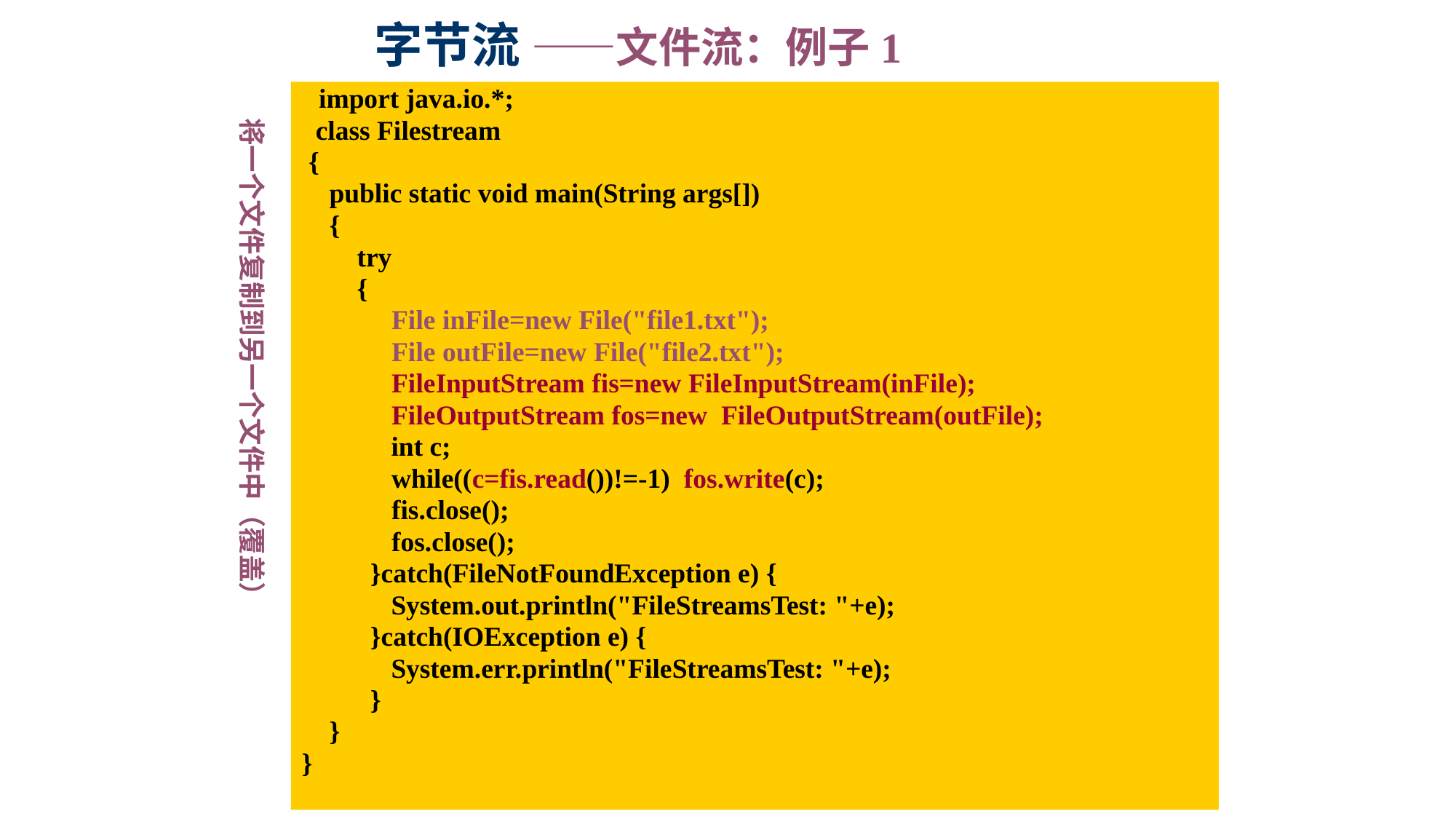

字节流 ——文件流：例子1
  import java.io.*;
  class Filestream
 {
    public static void main(String args[])
    {
        try
        {
             File inFile=new File("file1.txt");
             File outFile=new File("file2.txt");
             FileInputStream fis=new FileInputStream(inFile);
             FileOutputStream fos=new  FileOutputStream(outFile);
	       int c;
             while((c=fis.read())!=-1)  fos.write(c);
             fis.close();
             fos.close();
	    }catch(FileNotFoundException e) {
    	       System.out.println("FileStreamsTest: "+e);
	    }catch(IOException e) {
	       System.err.println("FileStreamsTest: "+e);
	    }
    }
}
将一个文件复制到另一个文件中（覆盖）